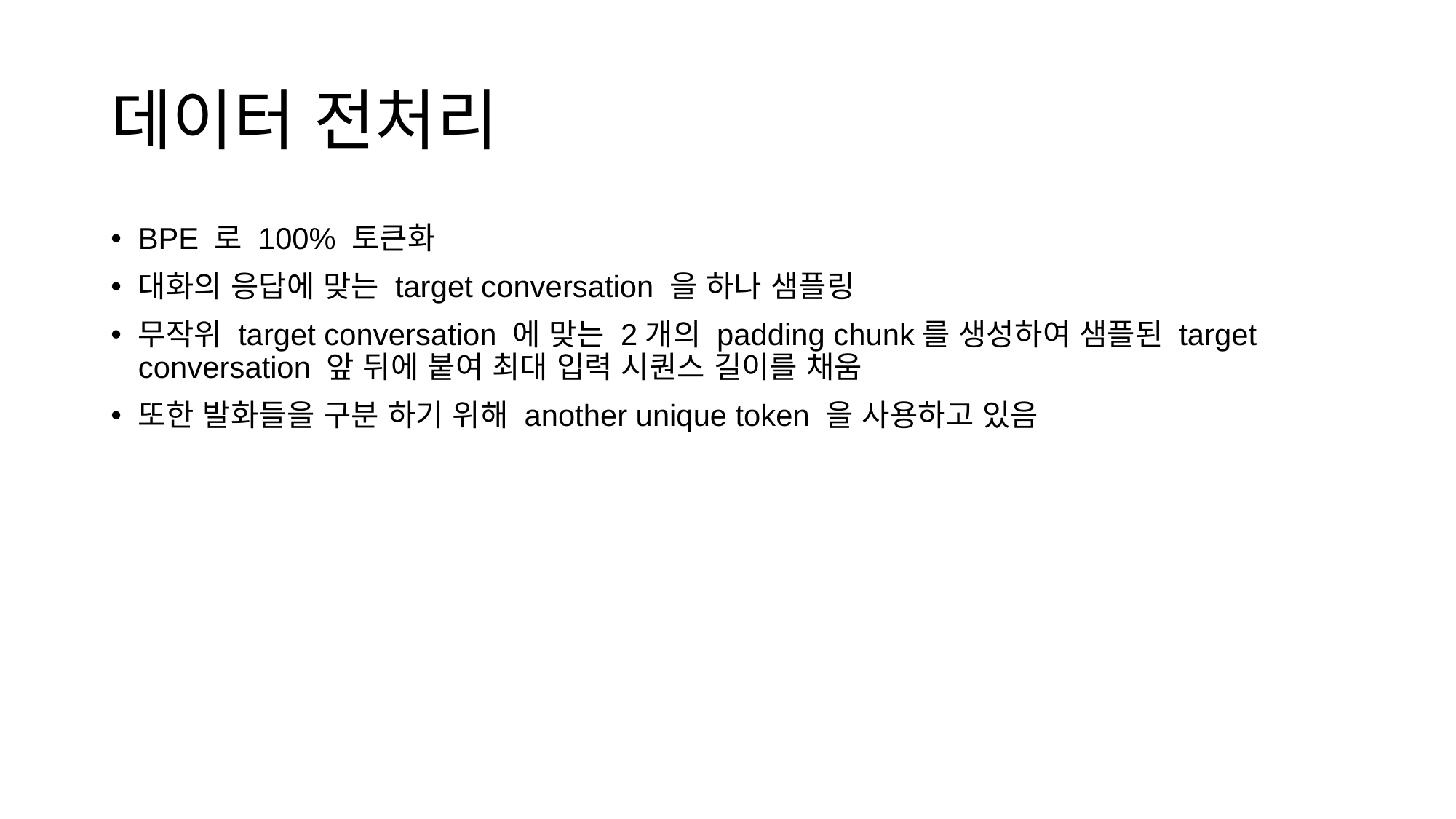

# 데이터 전처리
BPE 로 100% 토큰화
대화의 응답에 맞는 target conversation 을 하나 샘플링
무작위 target conversation 에 맞는 2개의 padding chunk를 생성하여 샘플된 target conversation 앞 뒤에 붙여 최대 입력 시퀀스 길이를 채움
또한 발화들을 구분 하기 위해 another unique token 을 사용하고 있음